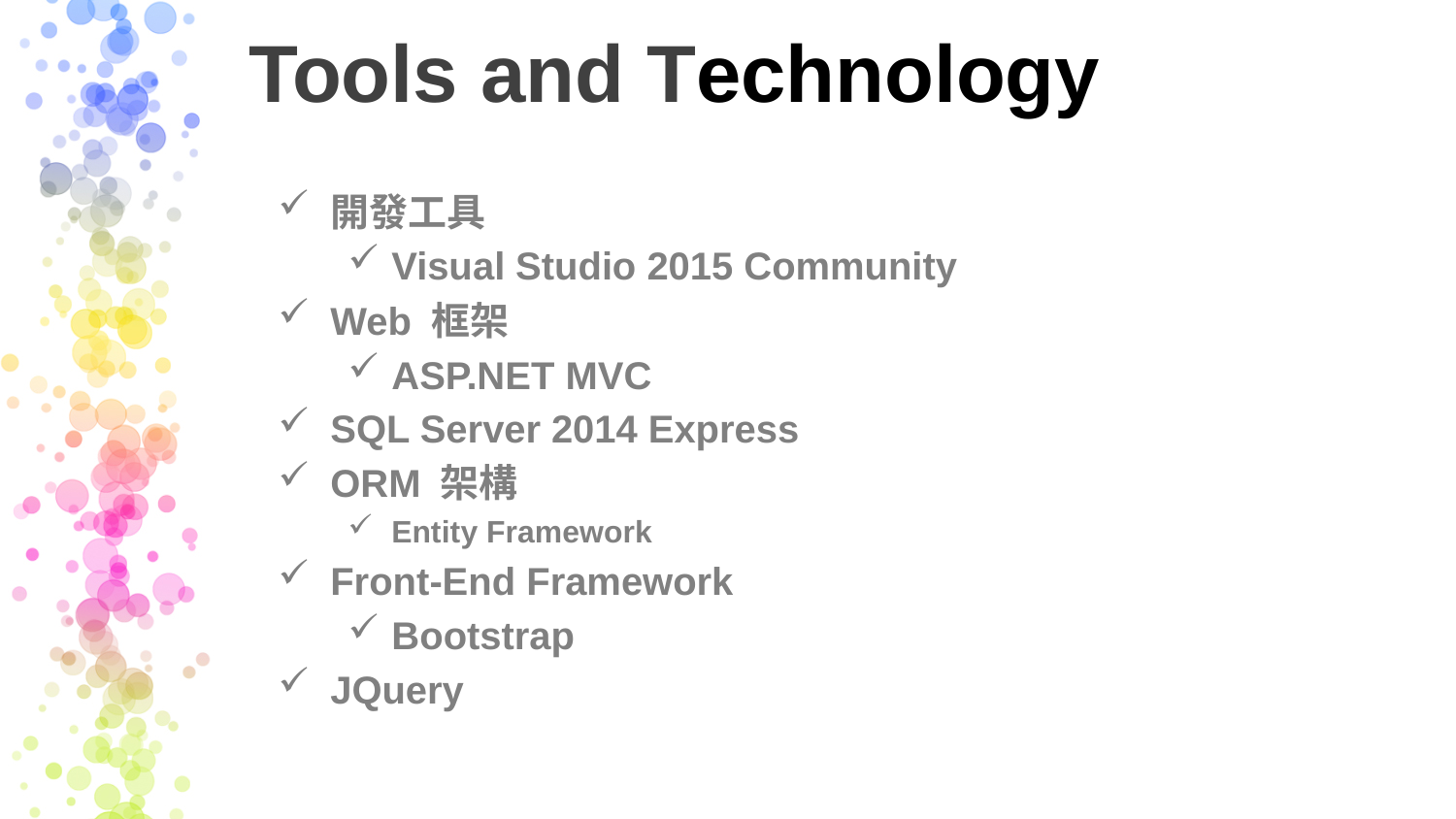

# Tools and Technology
開發工具
Visual Studio 2015 Community
Web 框架
ASP.NET MVC
SQL Server 2014 Express
ORM 架構
Entity Framework
Front-End Framework
Bootstrap
JQuery